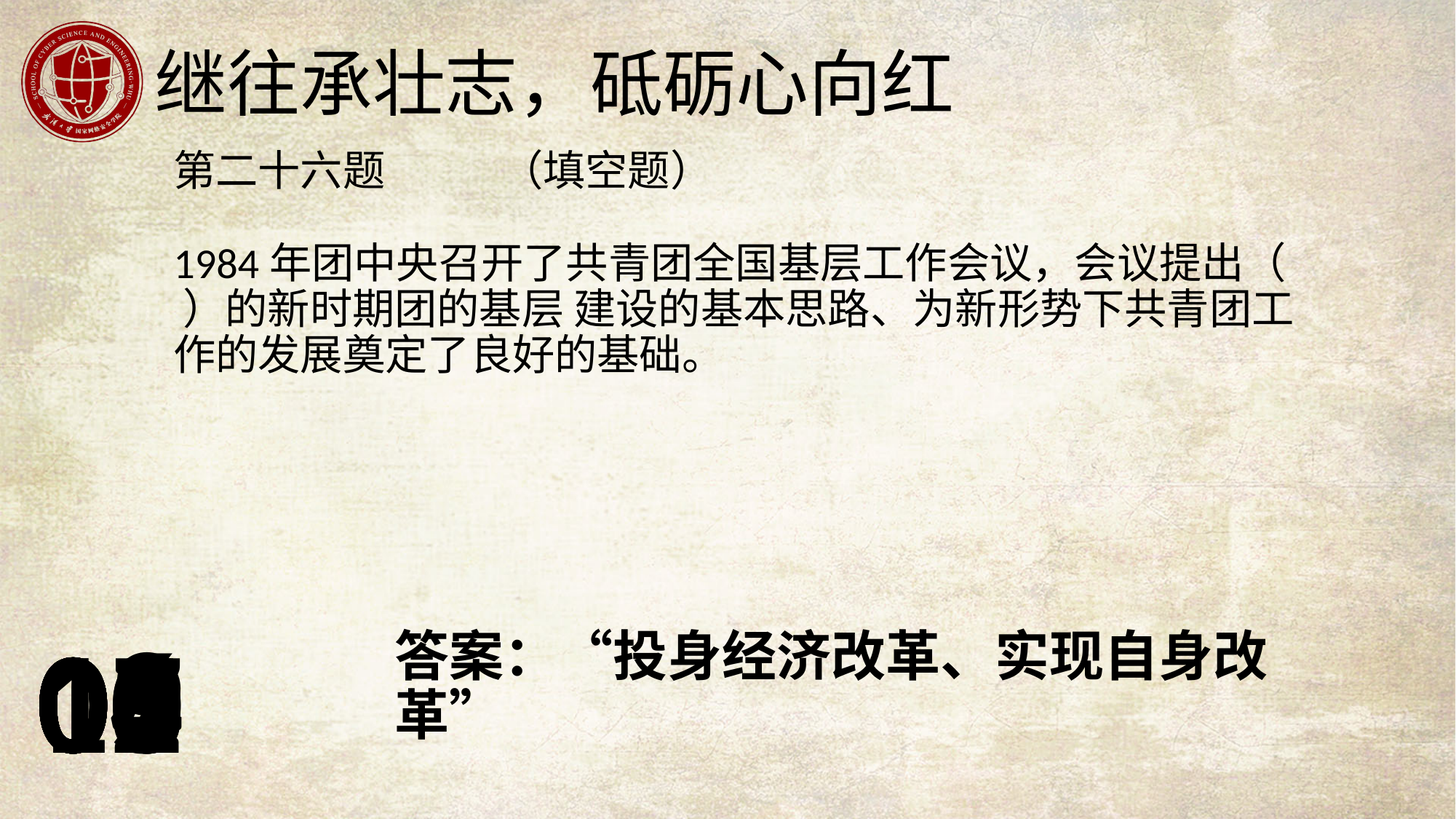

第二十六题		（填空题）
1984年团中央召开了共青团全国基层工作会议，会议提出（    ）的新时期团的基层 建设的基本思路、为新形势下共青团工作的发展奠定了良好的基础。
答案：“投身经济改革、实现自身改革”